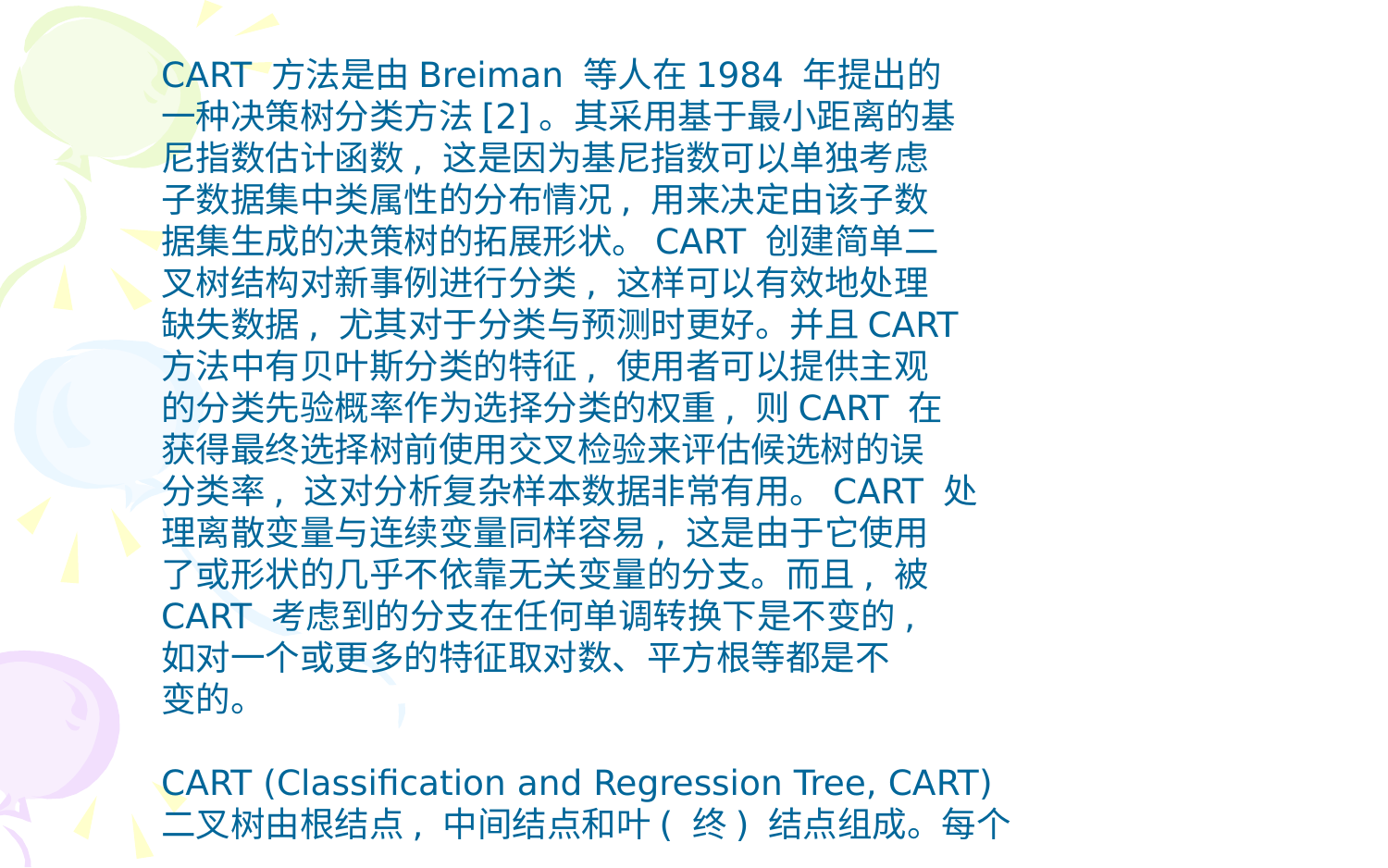

CART 方法是由Breiman 等人在1984 年提出的
一种决策树分类方法[2]。其采用基于最小距离的基
尼指数估计函数, 这是因为基尼指数可以单独考虑
子数据集中类属性的分布情况, 用来决定由该子数
据集生成的决策树的拓展形状。CART 创建简单二
叉树结构对新事例进行分类, 这样可以有效地处理
缺失数据, 尤其对于分类与预测时更好。并且CART
方法中有贝叶斯分类的特征, 使用者可以提供主观
的分类先验概率作为选择分类的权重, 则CART 在
获得最终选择树前使用交叉检验来评估候选树的误
分类率, 这对分析复杂样本数据非常有用。CART 处
理离散变量与连续变量同样容易, 这是由于它使用
了或形状的几乎不依靠无关变量的分支。而且, 被
CART 考虑到的分支在任何单调转换下是不变的,
如对一个或更多的特征取对数、平方根等都是不
变的。

CART (Classification and Regression Tree, CART)
二叉树由根结点, 中间结点和叶( 终) 结点组成。每个